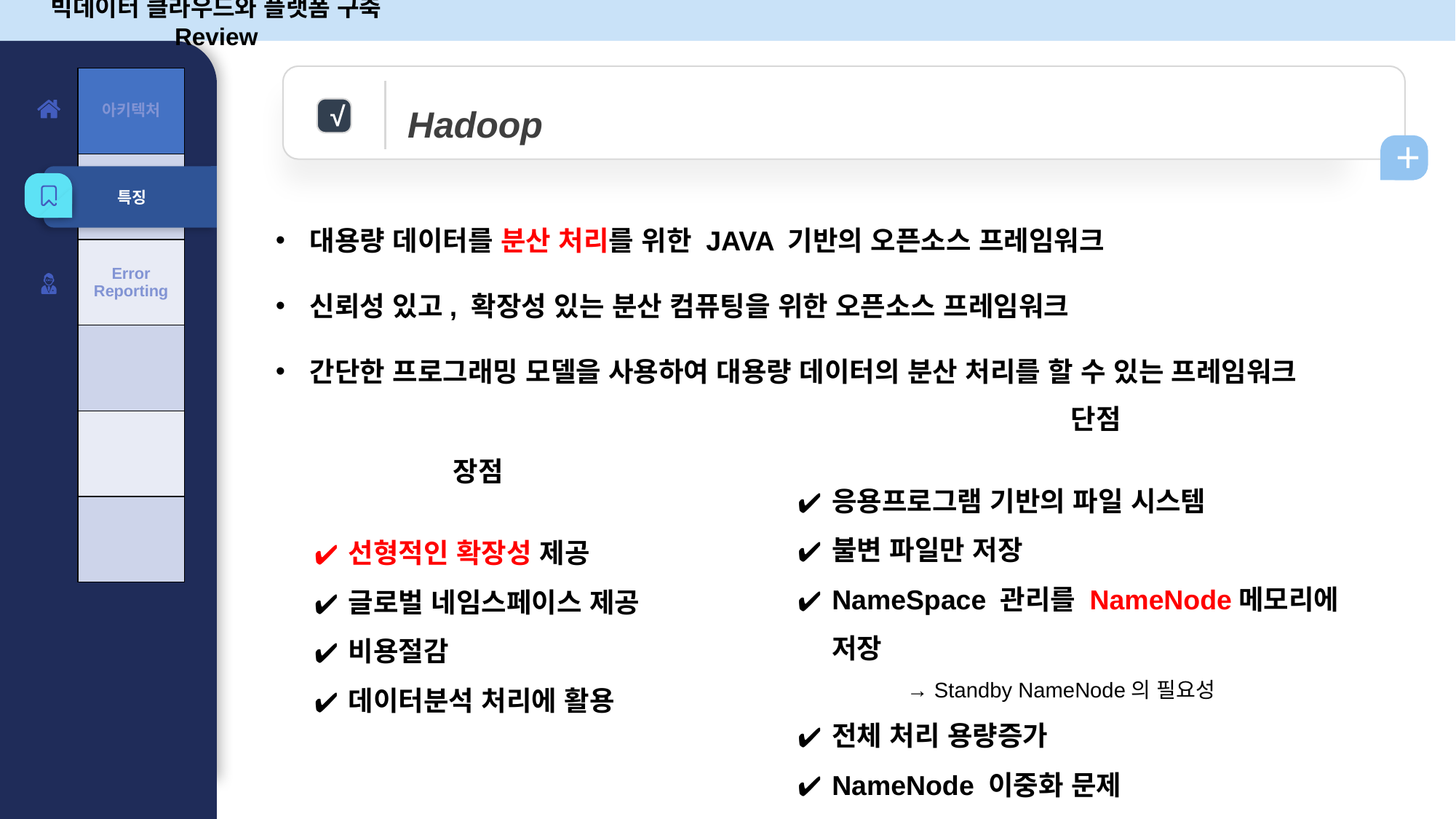

빅데이터 클라우드와 플랫폼 구축 Review

Hadoop
| 아키텍처 |
| --- |
| 특징 |
| Error Reporting |
|  |
|  |
|  |
√

+

특징

대용량 데이터를 분산 처리를 위한 JAVA 기반의 오픈소스 프레임워크

신뢰성 있고, 확장성 있는 분산 컴퓨팅을 위한 오픈소스 프레임워크

간단한 프로그래밍 모델을 사용하여 대용량 데이터의 분산 처리를 할 수 있는 프레임워크
장점

선형적인 확장성 제공
글로벌 네임스페이스 제공
비용절감
데이터분석 처리에 활용
단점

응용프로그램 기반의 파일 시스템
불변 파일만 저장
NameSpace 관리를 NameNode메모리에 저장
	→ Standby NameNode의 필요성
전체 처리 용량증가
NameNode 이중화 문제